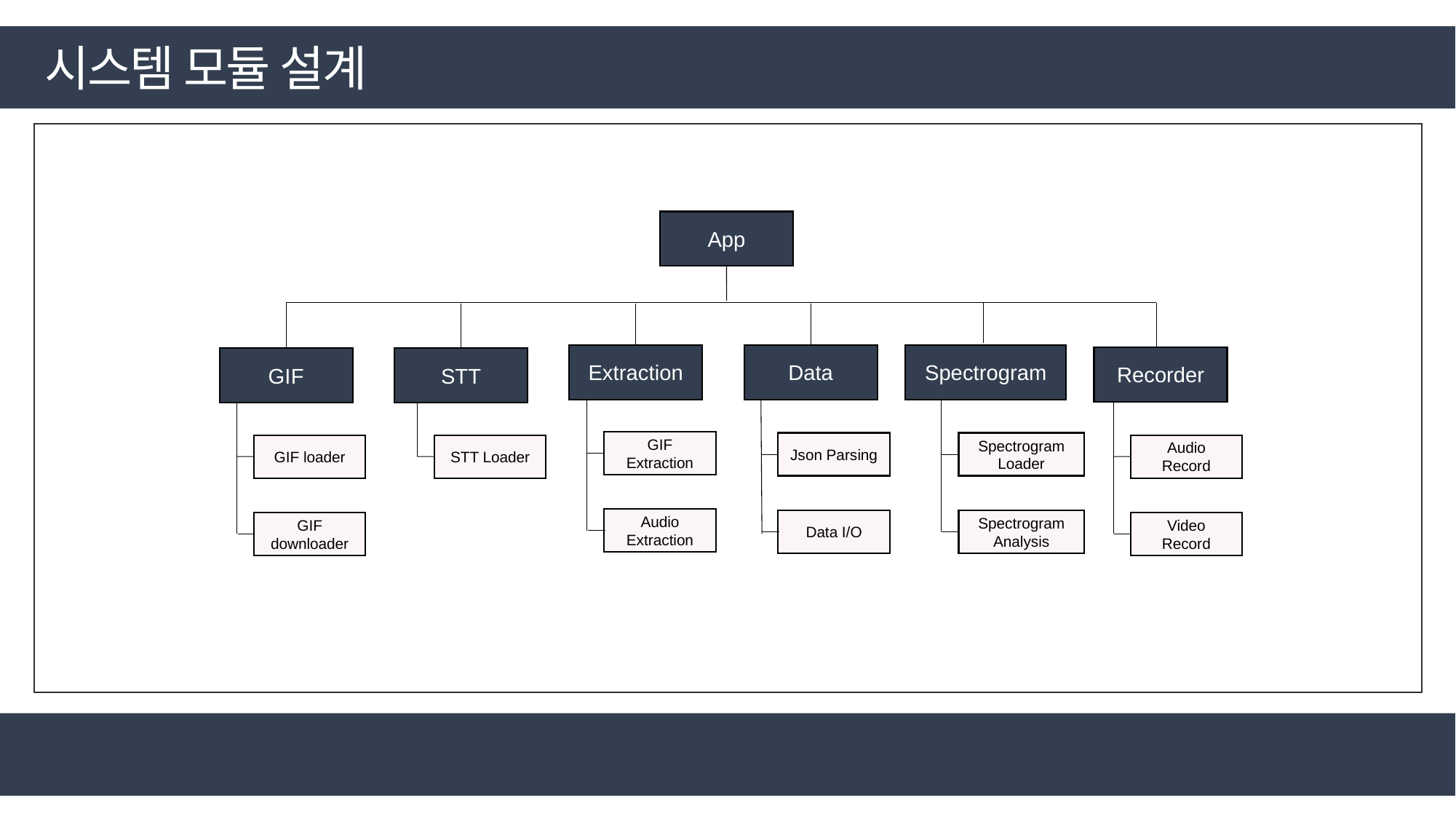

시스템 모듈 설계

App
Data
Spectrogram
Extraction
Recorder
GIF
STT
GIF Extraction
Json Parsing
Spectrogram
Loader
GIF loader
STT Loader
Audio Record
Audio Extraction
Data I/O
Spectrogram
Analysis
GIF downloader
Video
Record